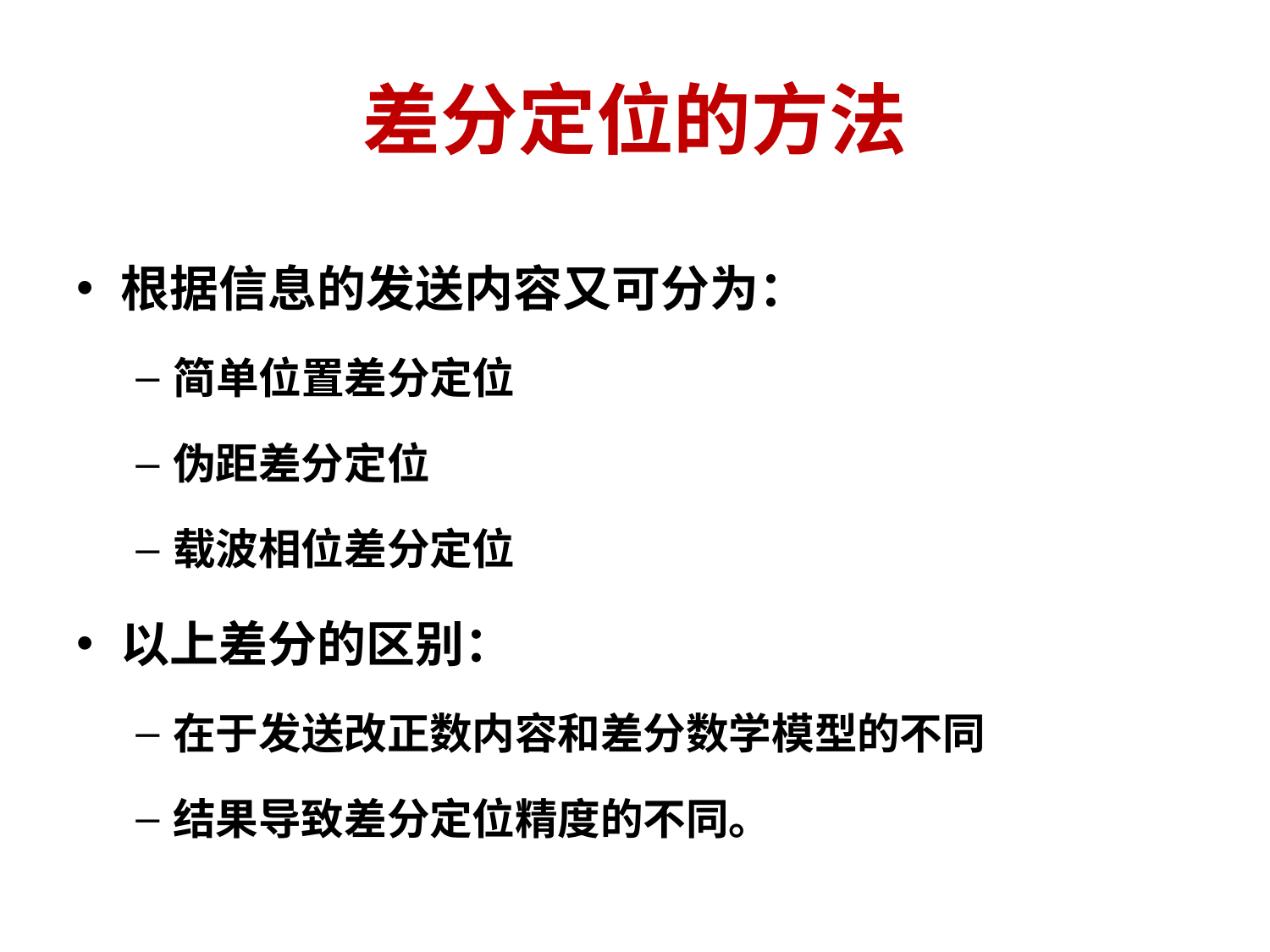

# 差分定位的方法
根据信息的发送内容又可分为：
简单位置差分定位
伪距差分定位
载波相位差分定位
以上差分的区别：
在于发送改正数内容和差分数学模型的不同
结果导致差分定位精度的不同。